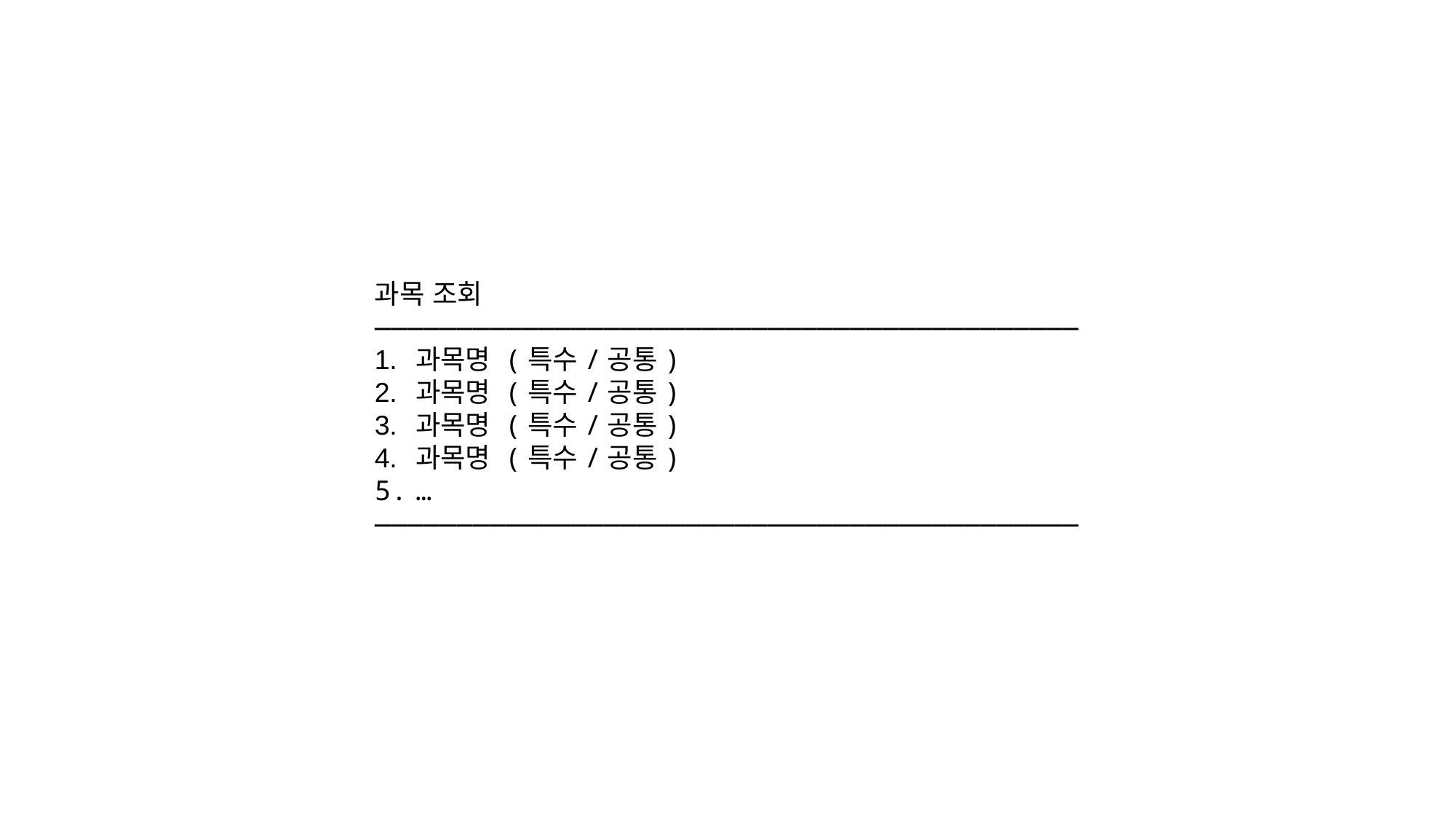

과목 조회
―――――――――――――――――――――――――――――――――――――――――――
과목명 (특수/공통)
과목명 (특수/공통)
과목명 (특수/공통)
과목명 (특수/공통)
…
―――――――――――――――――――――――――――――――――――――――――――